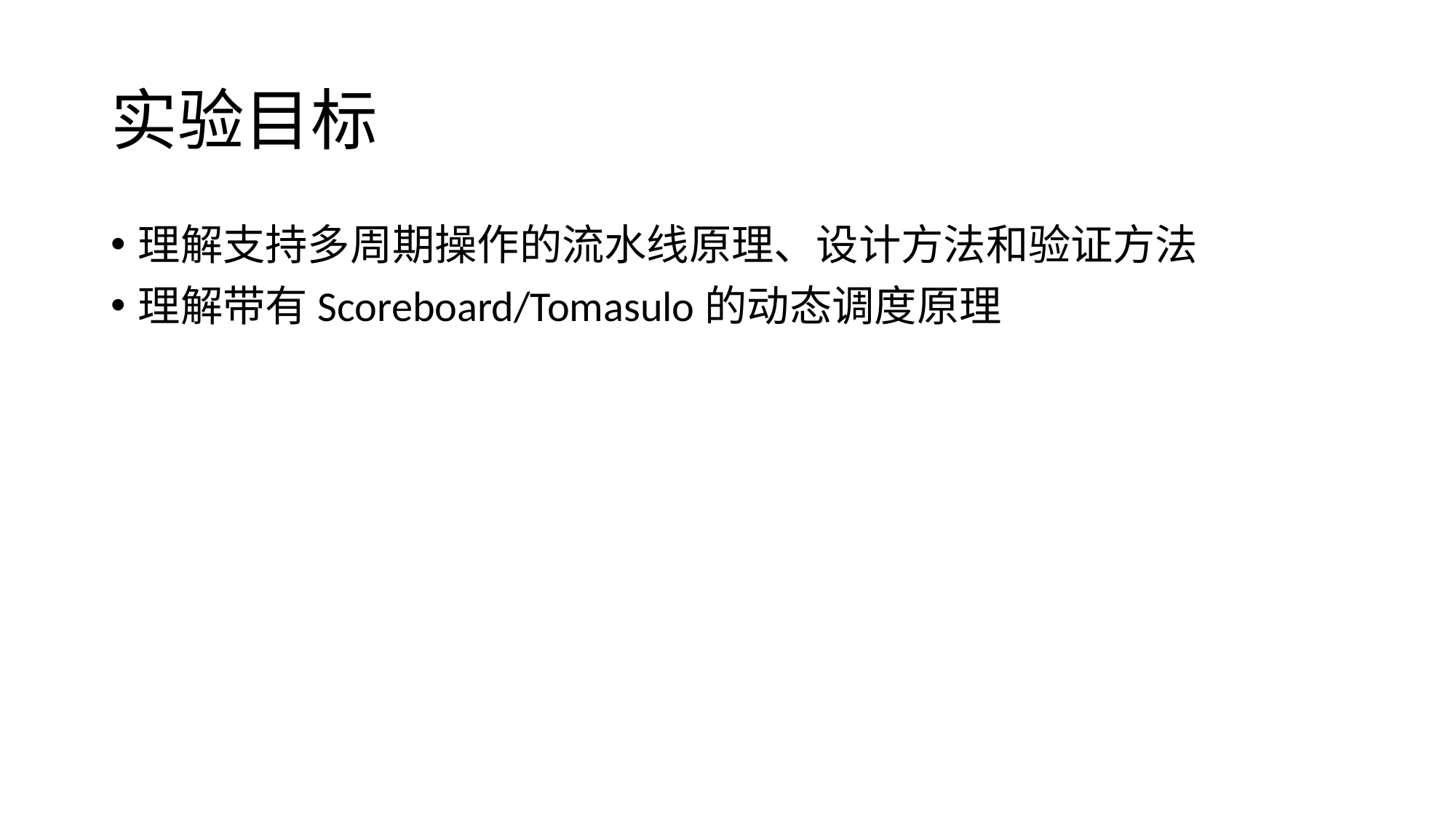

# 实验目标
理解支持多周期操作的流水线原理、设计方法和验证方法
理解带有Scoreboard/Tomasulo的动态调度原理